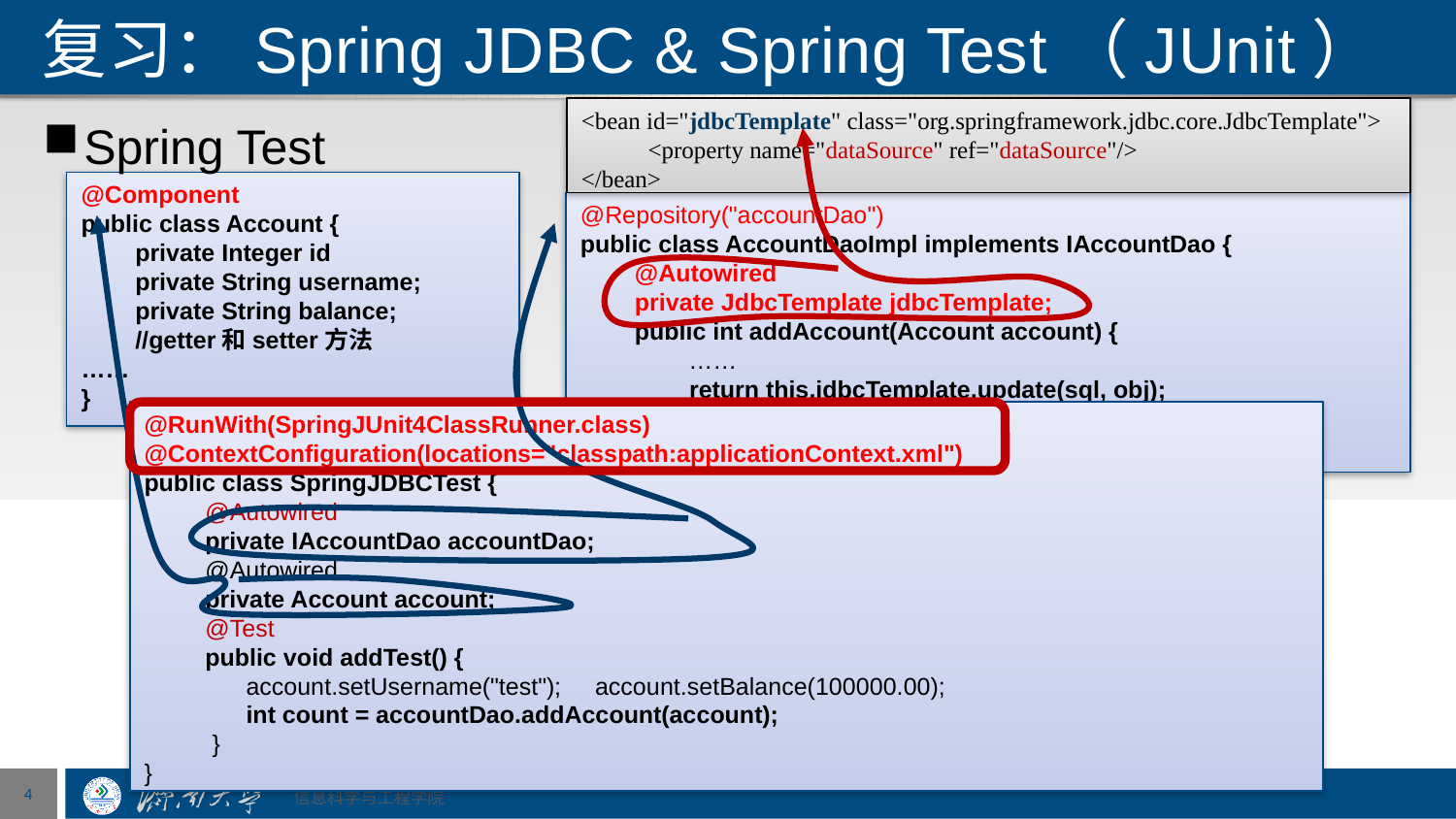

# 复习：Spring JDBC & Spring Test（JUnit）
<bean id="jdbcTemplate" class="org.springframework.jdbc.core.JdbcTemplate">
           <property name="dataSource" ref="dataSource"/>
</bean>
Spring Test

@Component
public class Account {
        private Integer id
        private String username;
        private String balance;
        //getter和setter方法
……
}
@Repository("accountDao")
public class AccountDaoImpl implements IAccountDao {
        @Autowired
        private JdbcTemplate jdbcTemplate;
        public int addAccount(Account account) {
                ……
                return this.jdbcTemplate.update(sql, obj);
        }
}

@RunWith(SpringJUnit4ClassRunner.class)
@ContextConfiguration(locations="classpath:applicationContext.xml")
public class SpringJDBCTest {
         @Autowired
         private IAccountDao accountDao;
         @Autowired
         private Account account;
         @Test
         public void addTest() {
               account.setUsername("test");     account.setBalance(100000.00);
               int count = accountDao.addAccount(account);
          }
}